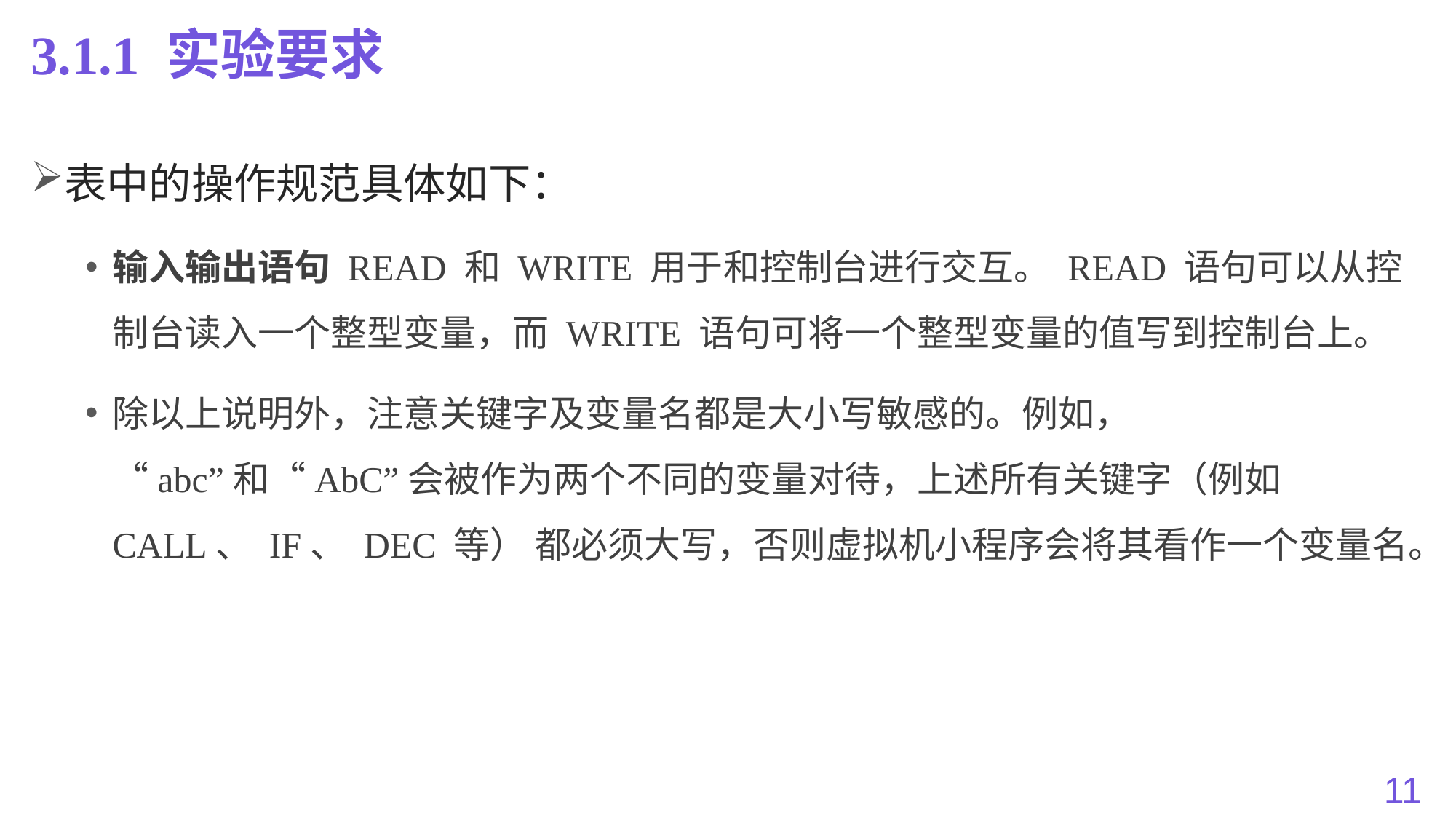

# 3.1.1 实验要求
表中的操作规范具体如下：
输入输出语句 READ 和 WRITE 用于和控制台进行交互。 READ 语句可以从控制台读入一个整型变量，而 WRITE 语句可将一个整型变量的值写到控制台上。
除以上说明外，注意关键字及变量名都是大小写敏感的。例如， “abc”和“AbC”会被作为两个不同的变量对待，上述所有关键字（例如 CALL、 IF、 DEC 等） 都必须大写，否则虚拟机小程序会将其看作一个变量名。
11